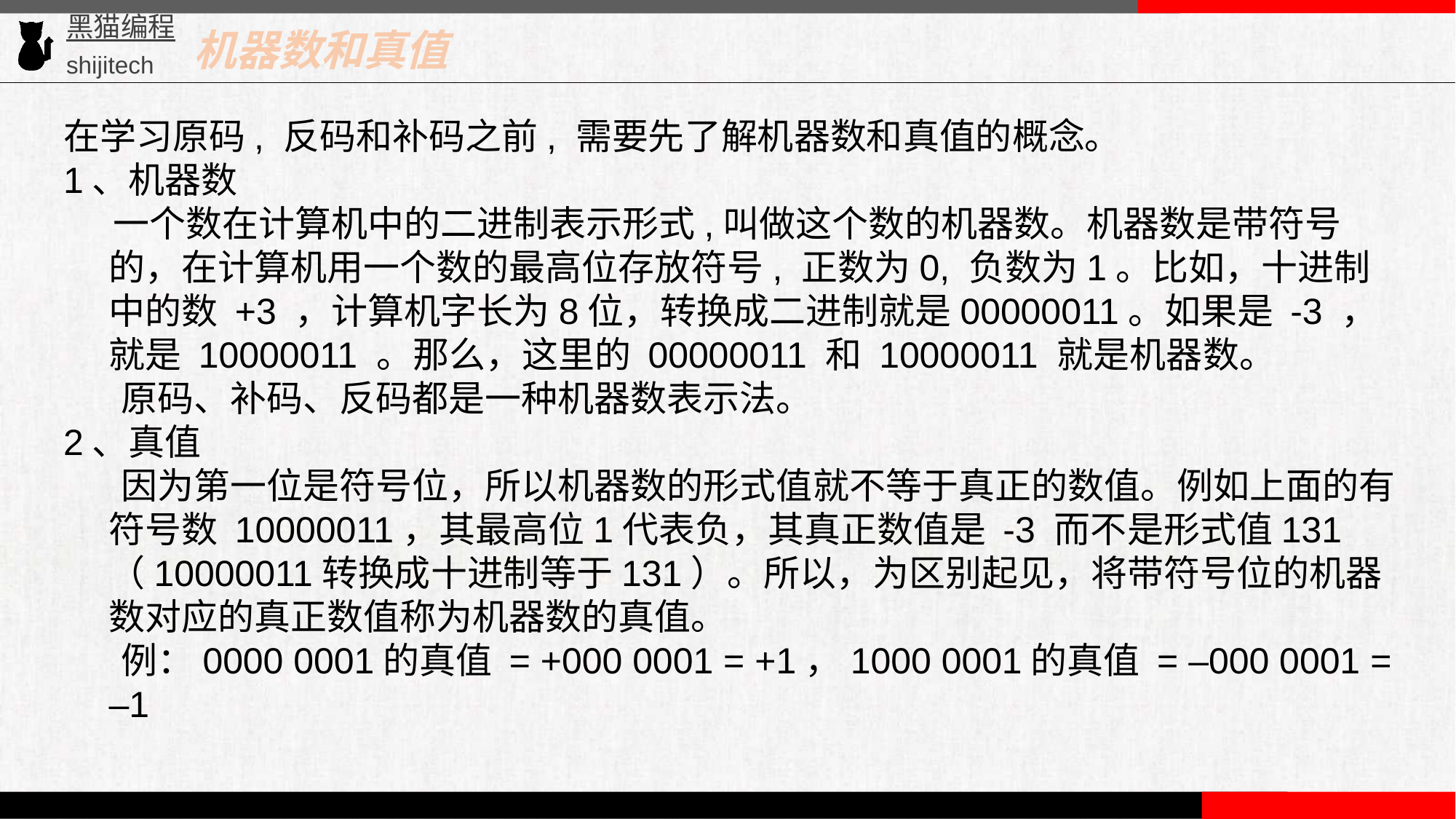

机器数和真值
在学习原码, 反码和补码之前, 需要先了解机器数和真值的概念。
1、机器数
     一个数在计算机中的二进制表示形式,叫做这个数的机器数。机器数是带符号的，在计算机用一个数的最高位存放符号, 正数为0, 负数为1。比如，十进制中的数 +3 ，计算机字长为8位，转换成二进制就是00000011。如果是 -3 ，就是 10000011 。那么，这里的 00000011 和 10000011 就是机器数。
      原码、补码、反码都是一种机器数表示法。
2、真值
      因为第一位是符号位，所以机器数的形式值就不等于真正的数值。例如上面的有符号数 10000011，其最高位1代表负，其真正数值是 -3 而不是形式值131（10000011转换成十进制等于131）。所以，为区别起见，将带符号位的机器数对应的真正数值称为机器数的真值。
      例：0000 0001的真值 = +000 0001 = +1，1000 0001的真值 = –000 0001 = –1